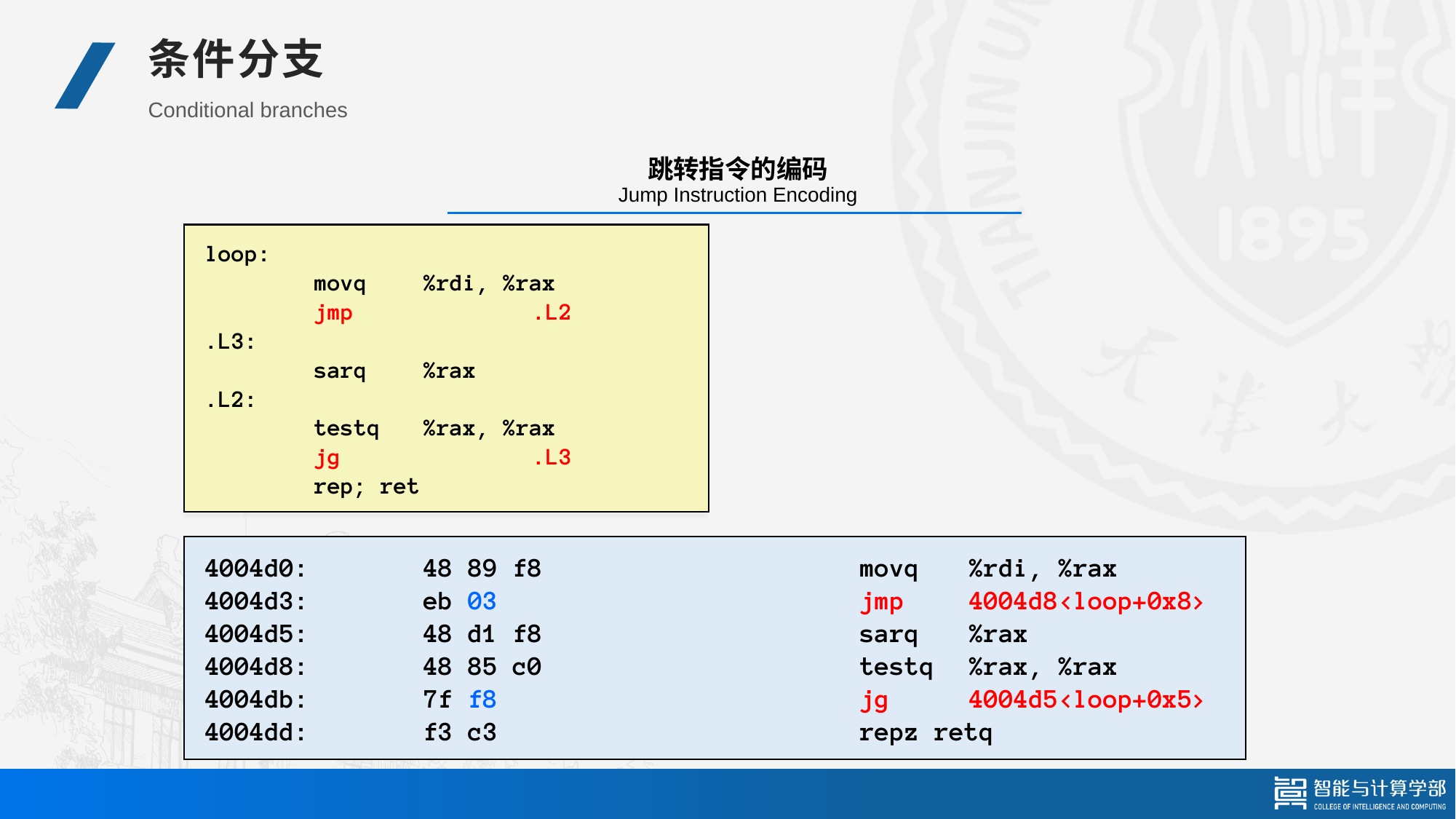

条件分支
Conditional branches
# 跳转指令的编码 Jump Instruction Encoding
loop:
	movq	%rdi, %rax
	jmp		.L2
.L3:
	sarq	%rax
.L2:
	testq	%rax, %rax
	jg		.L3
	rep; ret
4004d0:		48 89 f8			movq	%rdi, %rax
4004d3:		eb 03				jmp	4004d8<loop+0x8>
4004d5:		48 d1 f8			sarq	%rax
4004d8:		48 85 c0			testq	%rax, %rax
4004db:		7f f8				jg	4004d5<loop+0x5>
4004dd:		f3 c3				repz retq